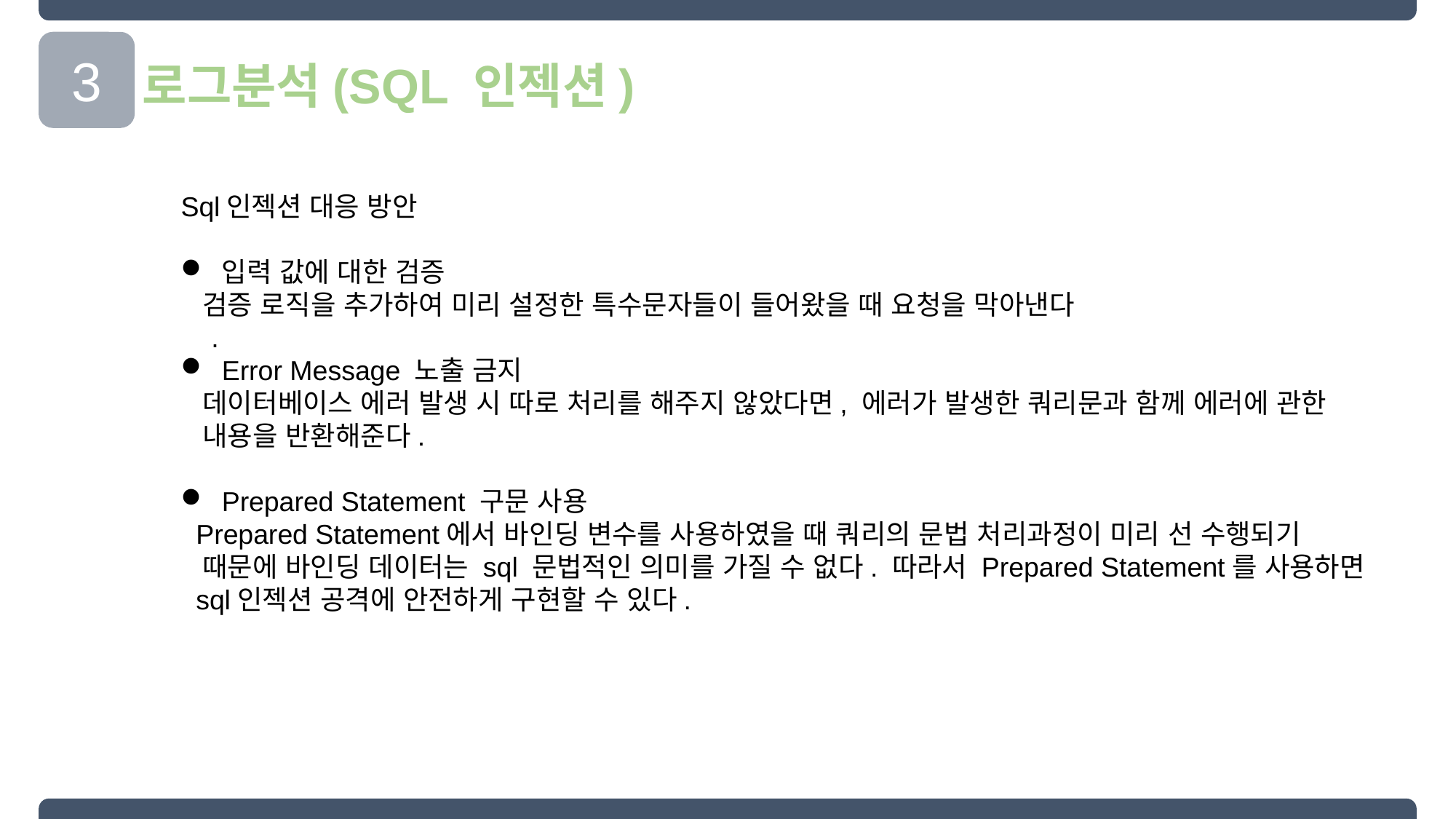

3
로그분석(SQL 인젝션)
Sql인젝션 대응 방안

입력 값에 대한 검증
  검증 로직을 추가하여 미리 설정한 특수문자들이 들어왔을 때 요청을 막아낸다
    .
Error Message 노출 금지
  데이터베이스 에러 발생 시 따로 처리를 해주지 않았다면, 에러가 발생한 쿼리문과 함께 에러에 관한
  내용을 반환해준다.

Prepared Statement 구문 사용
  Prepared Statement에서 바인딩 변수를 사용하였을 때 쿼리의 문법 처리과정이 미리 선 수행되기
  때문에 바인딩 데이터는 sql 문법적인 의미를 가질 수 없다. 따라서 Prepared Statement를 사용하면
  sql인젝션 공격에 안전하게 구현할 수 있다.